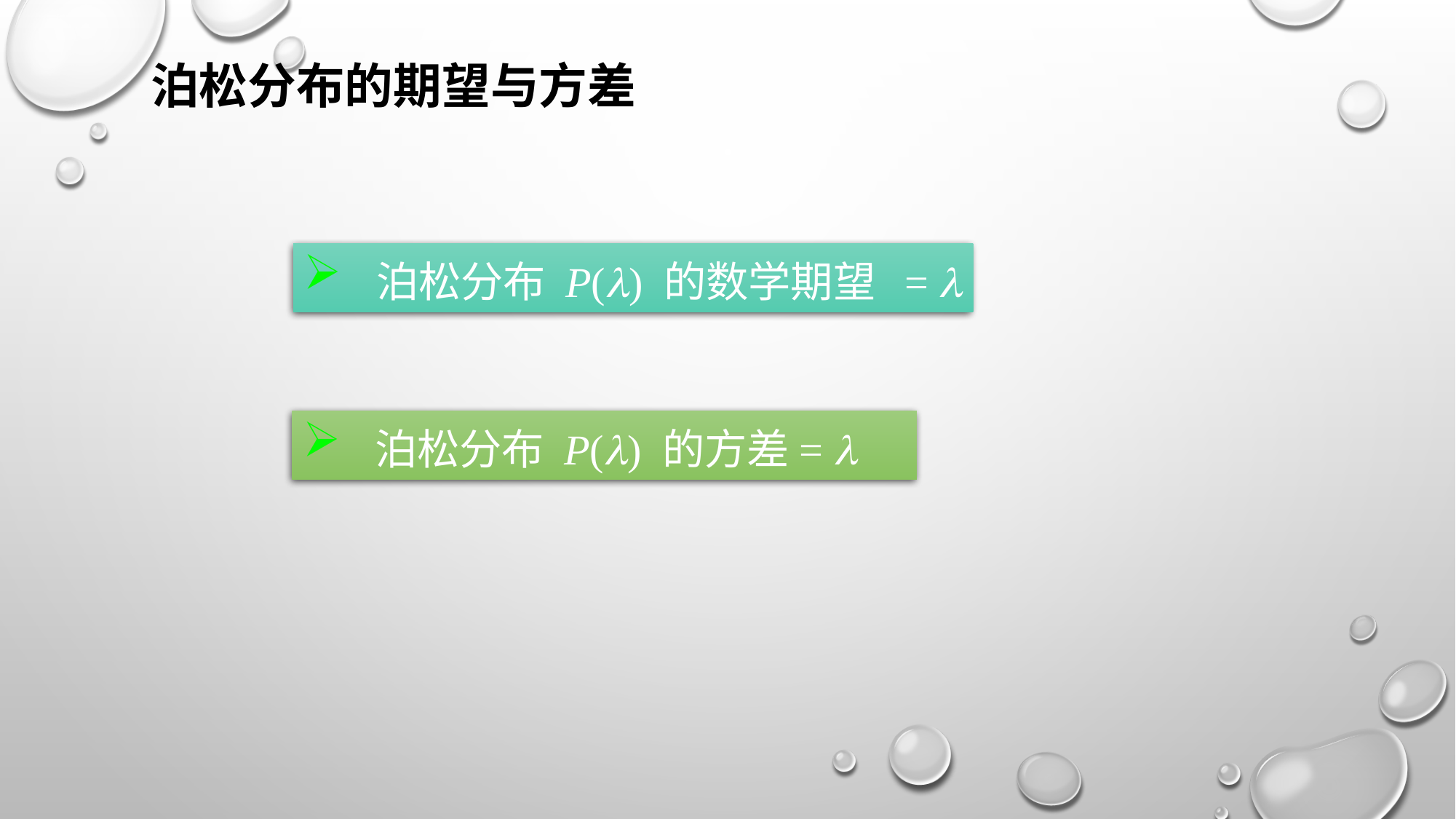

泊松分布的期望与方差
  泊松分布 P(λ) 的数学期望  = λ
  泊松分布 P(λ) 的方差= λ